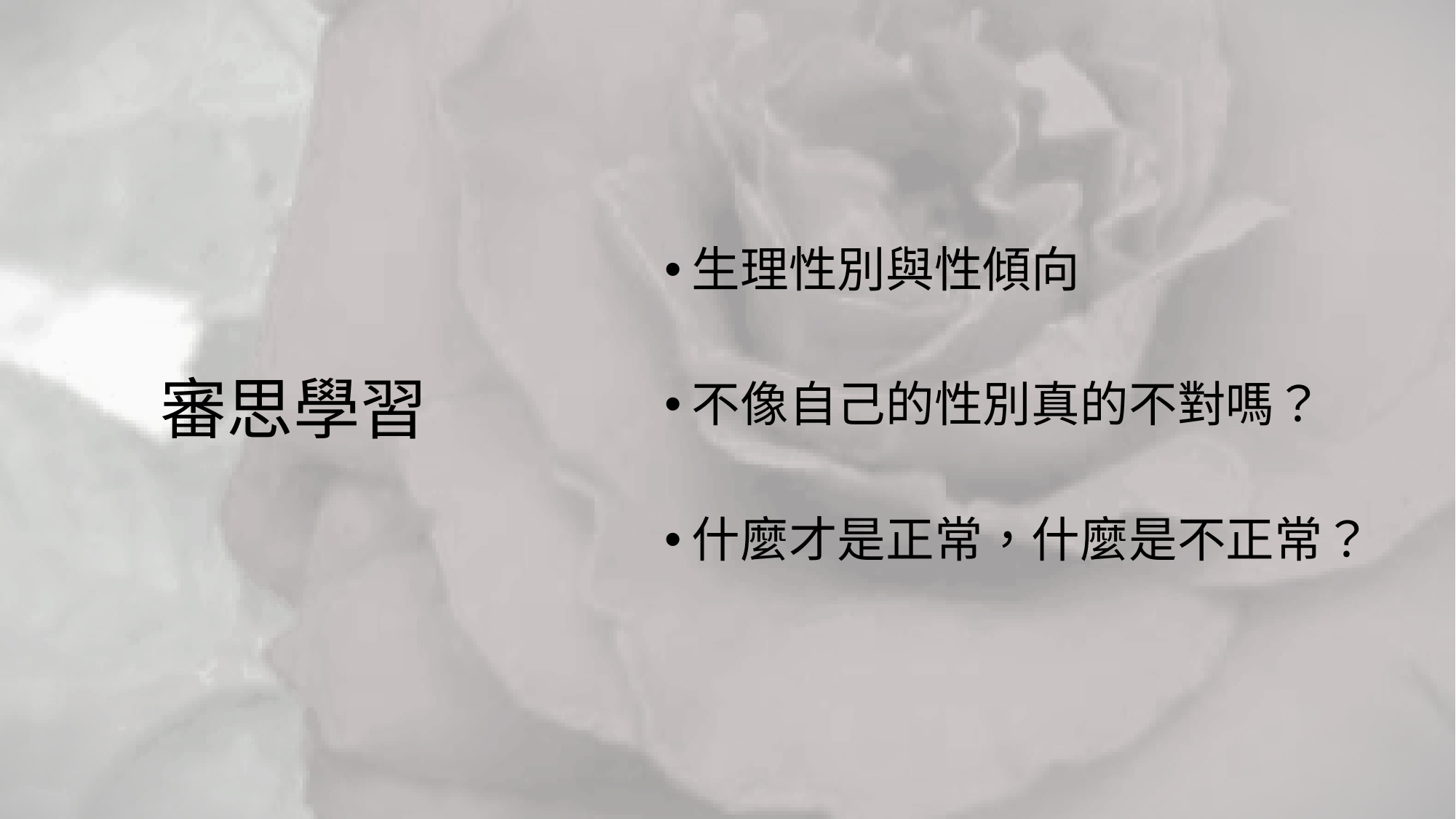

生理性別與性傾向

不像自己的性別真的不對嗎？

什麼才是正常，什麼是不正常？
# 審思學習